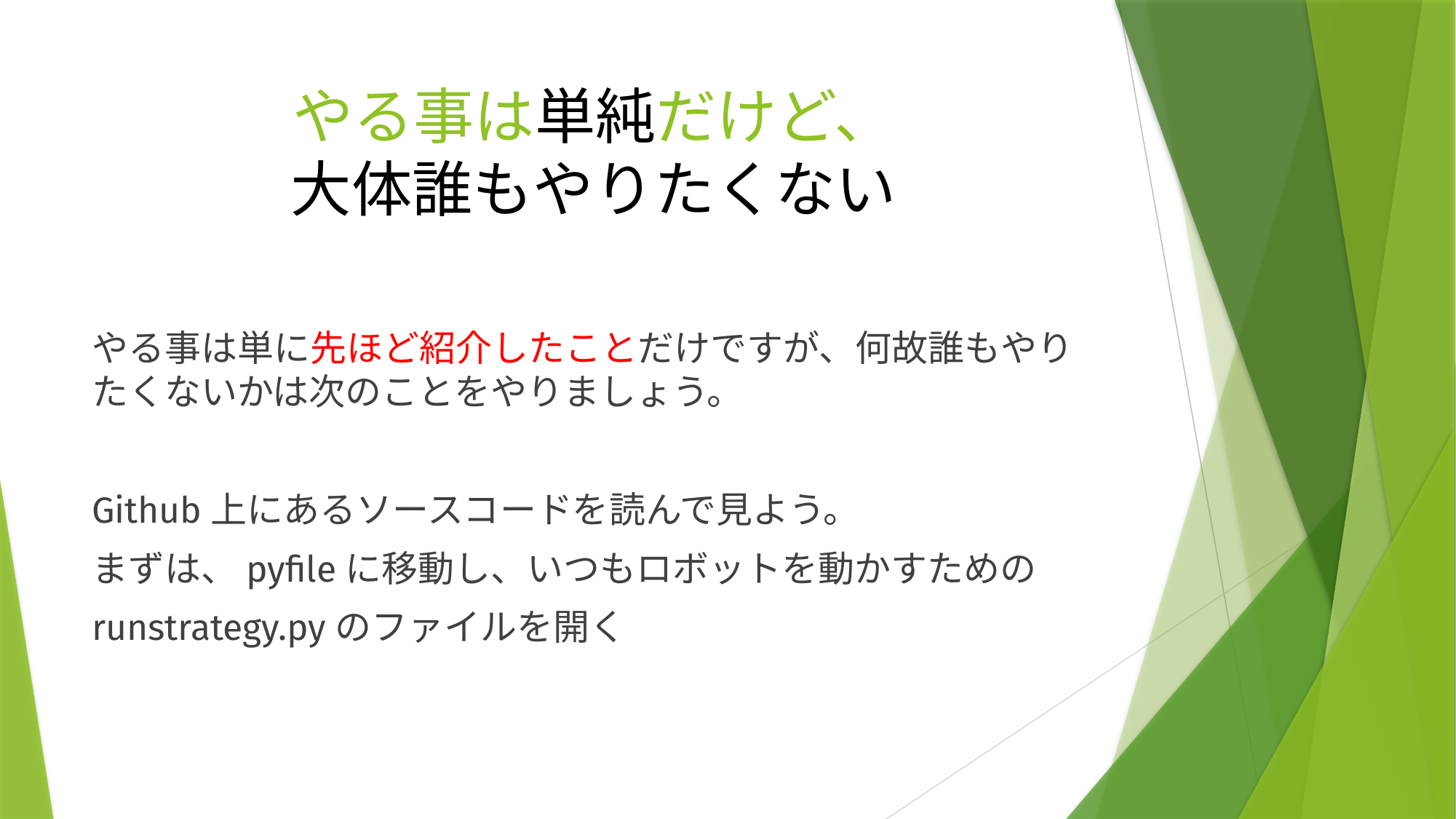

# やる事は単純だけど、 大体誰もやりたくない
やる事は単に先ほど紹介したことだけですが、何故誰もやりたくないかは次のことをやりましょう。

Github上にあるソースコードを読んで見よう。
まずは、pyfileに移動し、いつもロボットを動かすための
runstrategy.pyのファイルを開く